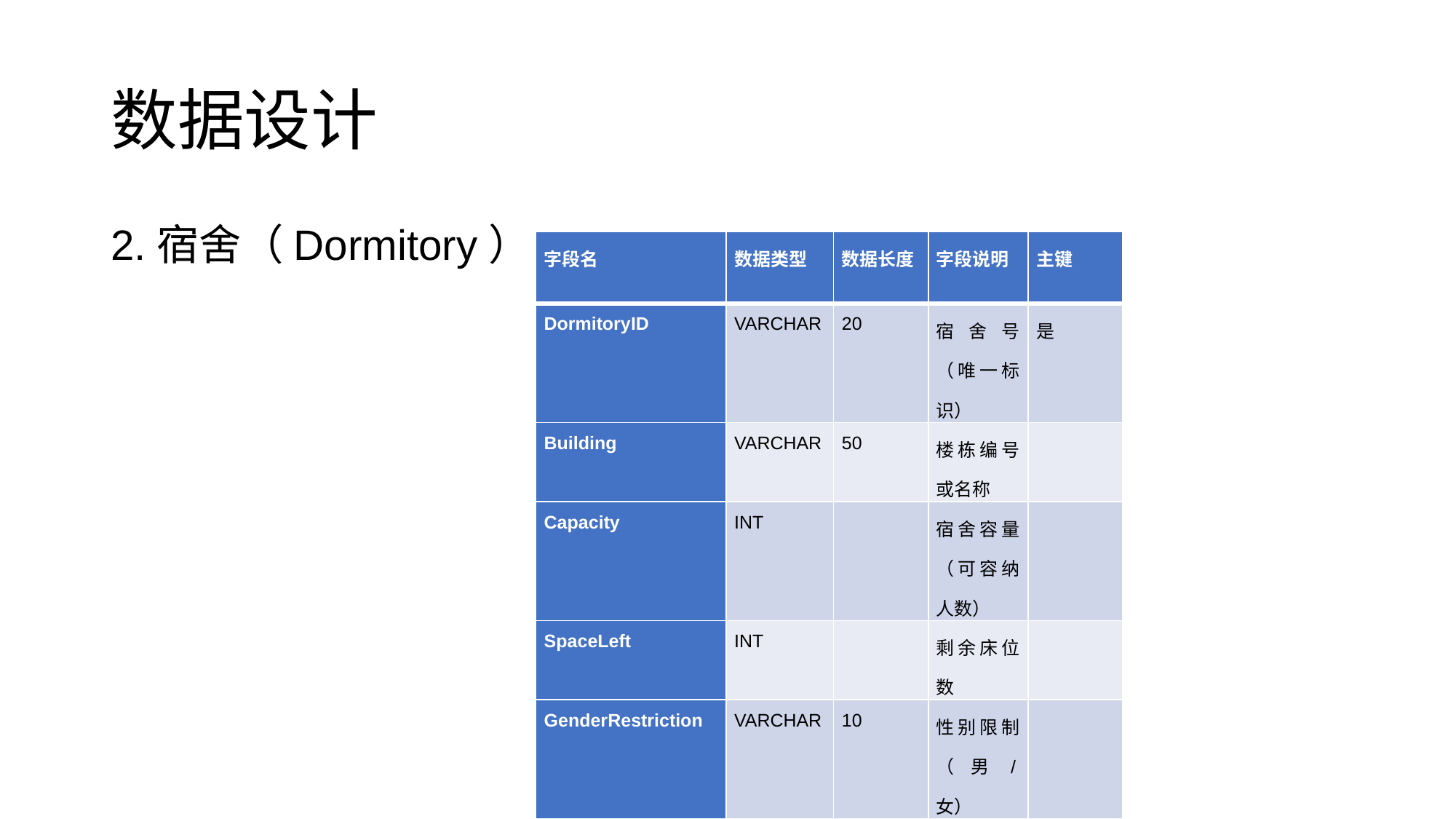

# 数据设计
2.宿舍（Dormitory）
| 字段名 | 数据类型 | 数据长度 | 字段说明 | 主键 |
| --- | --- | --- | --- | --- |
| DormitoryID | VARCHAR | 20 | 宿舍号（唯一标识） | 是 |
| Building | VARCHAR | 50 | 楼栋编号或名称 |  |
| Capacity | INT |  | 宿舍容量（可容纳人数） |  |
| SpaceLeft | INT |  | 剩余床位数 |  |
| GenderRestriction | VARCHAR | 10 | 性别限制（男/女） |  |